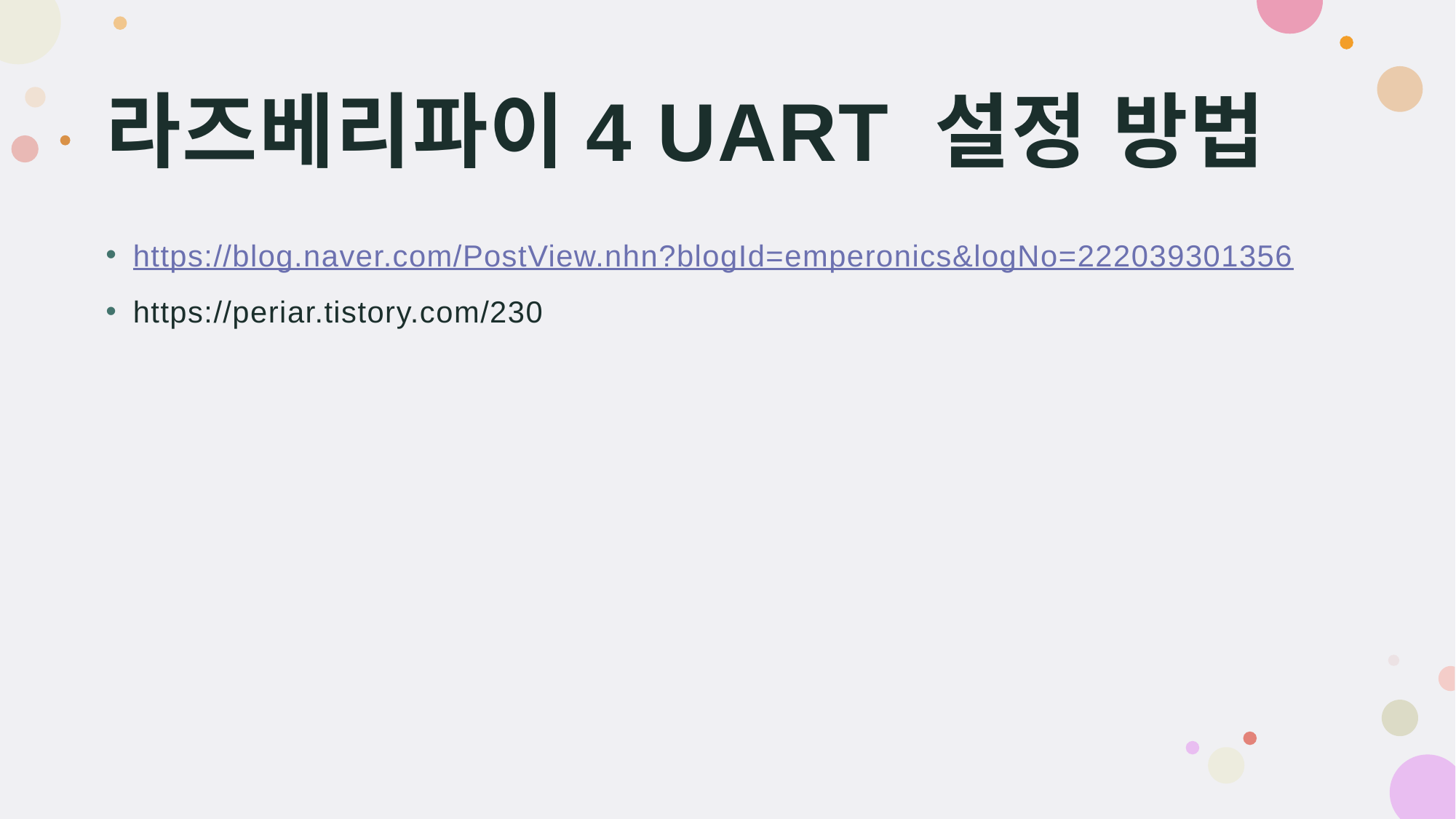

# 라즈베리파이4 UART 설정 방법
https://blog.naver.com/PostView.nhn?blogId=emperonics&logNo=222039301356
https://periar.tistory.com/230